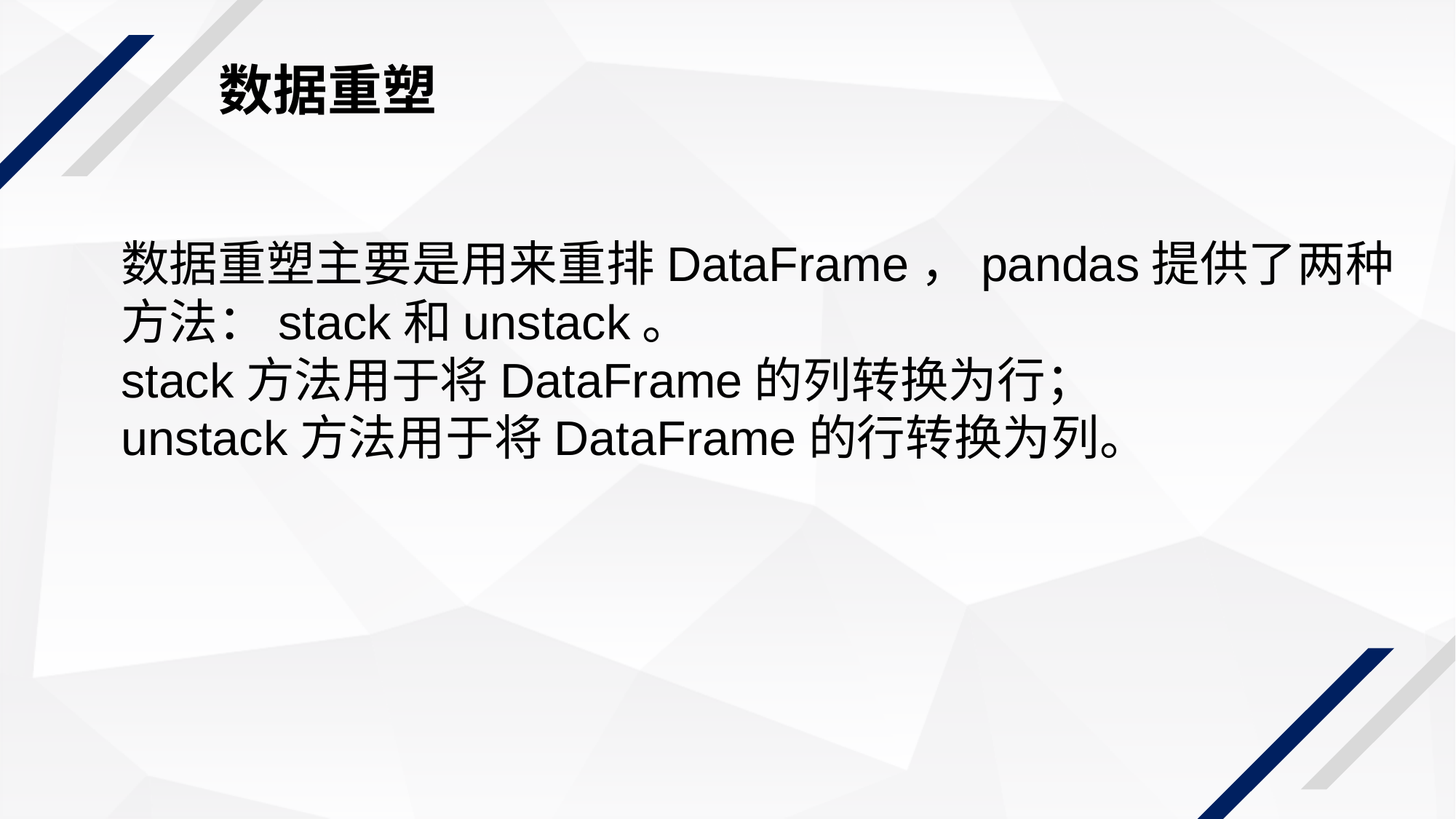

数据重塑
数据重塑主要是用来重排DataFrame，pandas提供了两种方法：stack和unstack。
stack方法用于将DataFrame的列转换为行；
unstack方法用于将DataFrame的行转换为列。